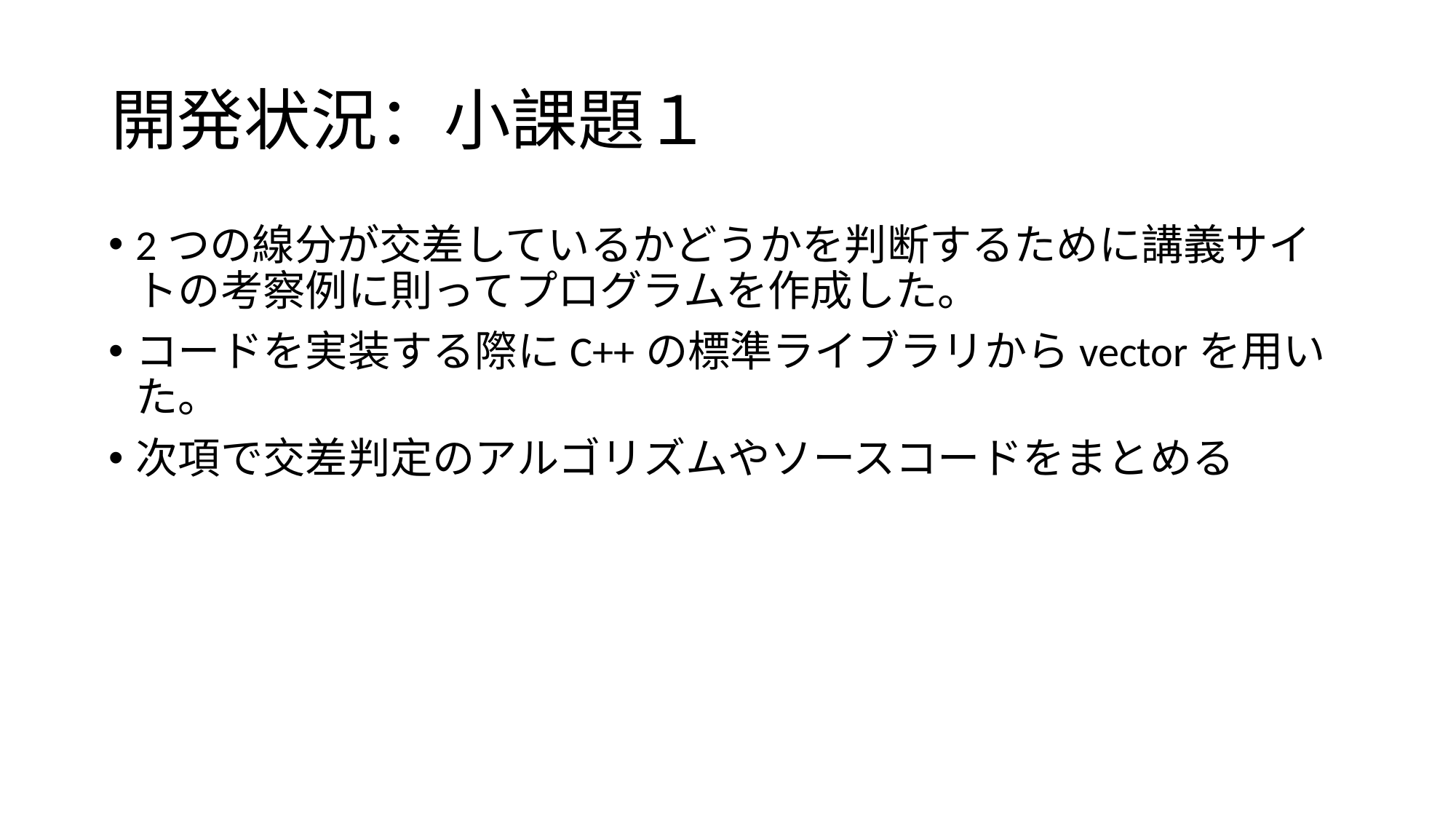

開発状況：小課題１
2つの線分が交差しているかどうかを判断するために講義サイトの考察例に則ってプログラムを作成した。
コードを実装する際にC++の標準ライブラリからvectorを用いた。
次項で交差判定のアルゴリズムやソースコードをまとめる